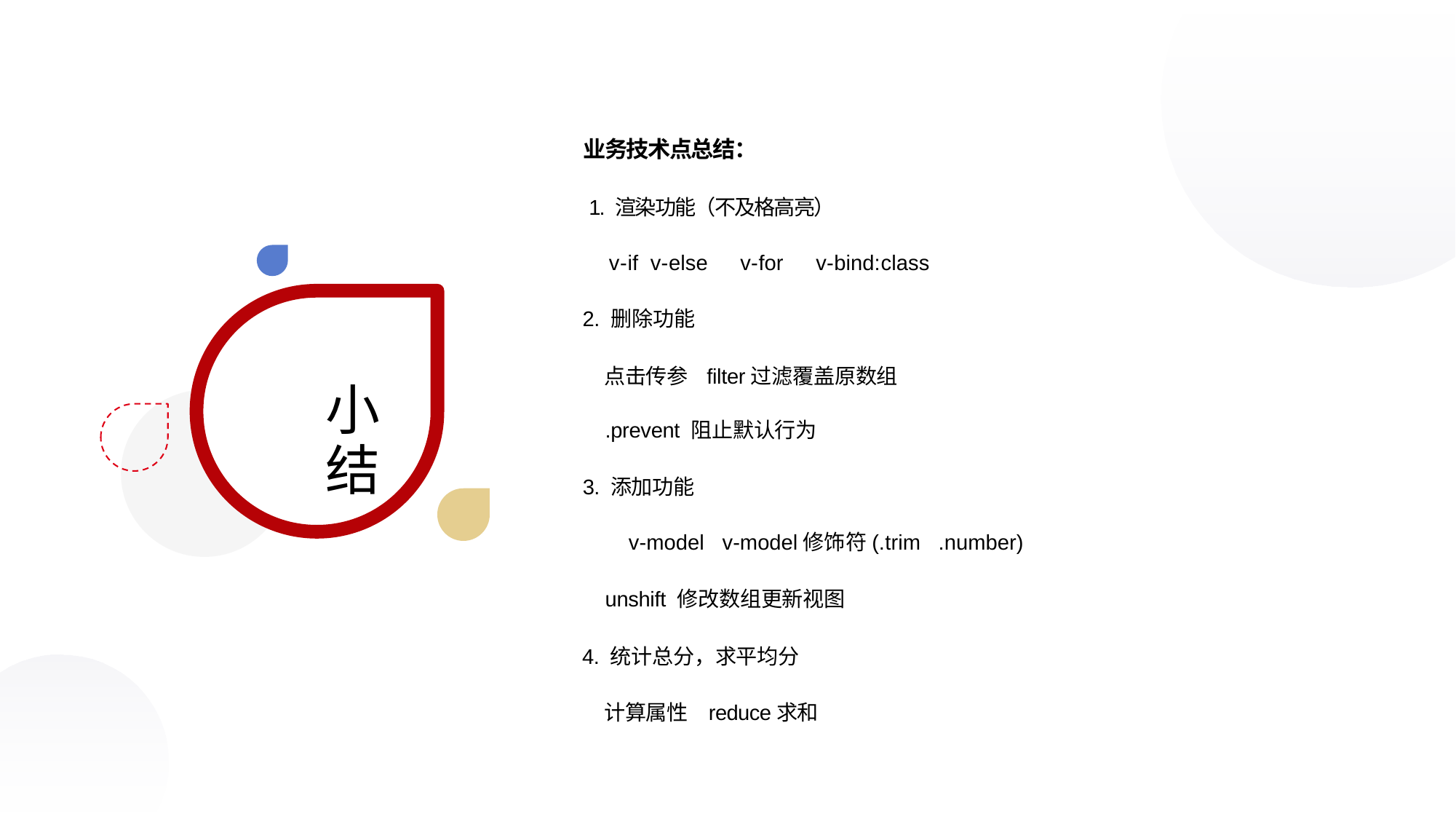

业务技术点总结：

1. 渲染功能（不及格高亮）

v-if v-else     v-for     v-bind:class
2. 删除功能

点击传参  filter过滤覆盖原数组

.prevent 阻止默认行为
3. 添加功能

v-model   v-model修饰符(.trim   .number)
unshift 修改数组更新视图

4. 统计总分，求平均分

计算属性  reduce求和

小结